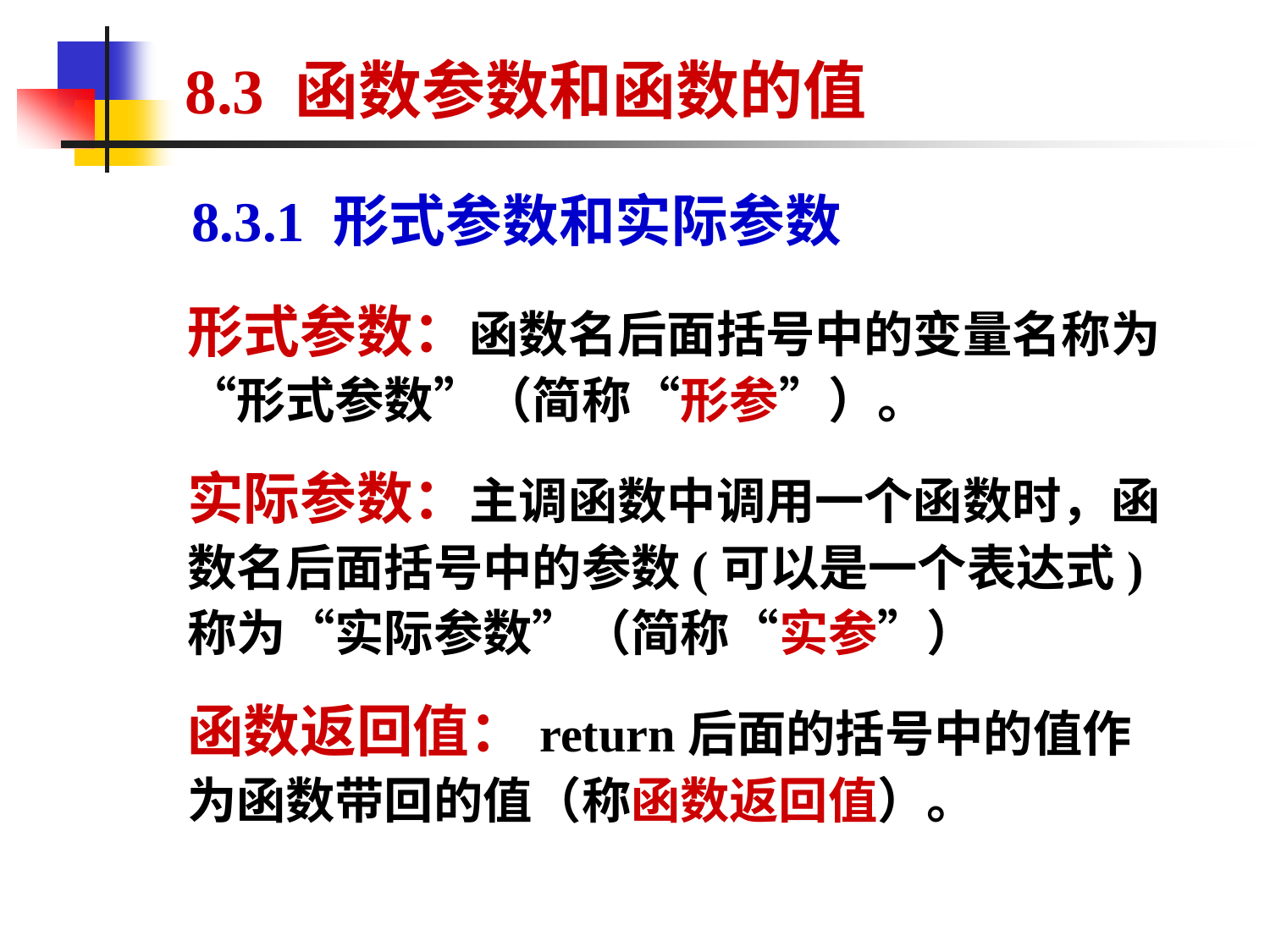

8.3 函数参数和函数的值
 8.3.1 形式参数和实际参数
形式参数：函数名后面括号中的变量名称为“形式参数”（简称“形参”）。

实际参数：主调函数中调用一个函数时，函数名后面括号中的参数(可以是一个表达式)称为“实际参数”（简称“实参”）

函数返回值：return后面的括号中的值作为函数带回的值（称函数返回值）。